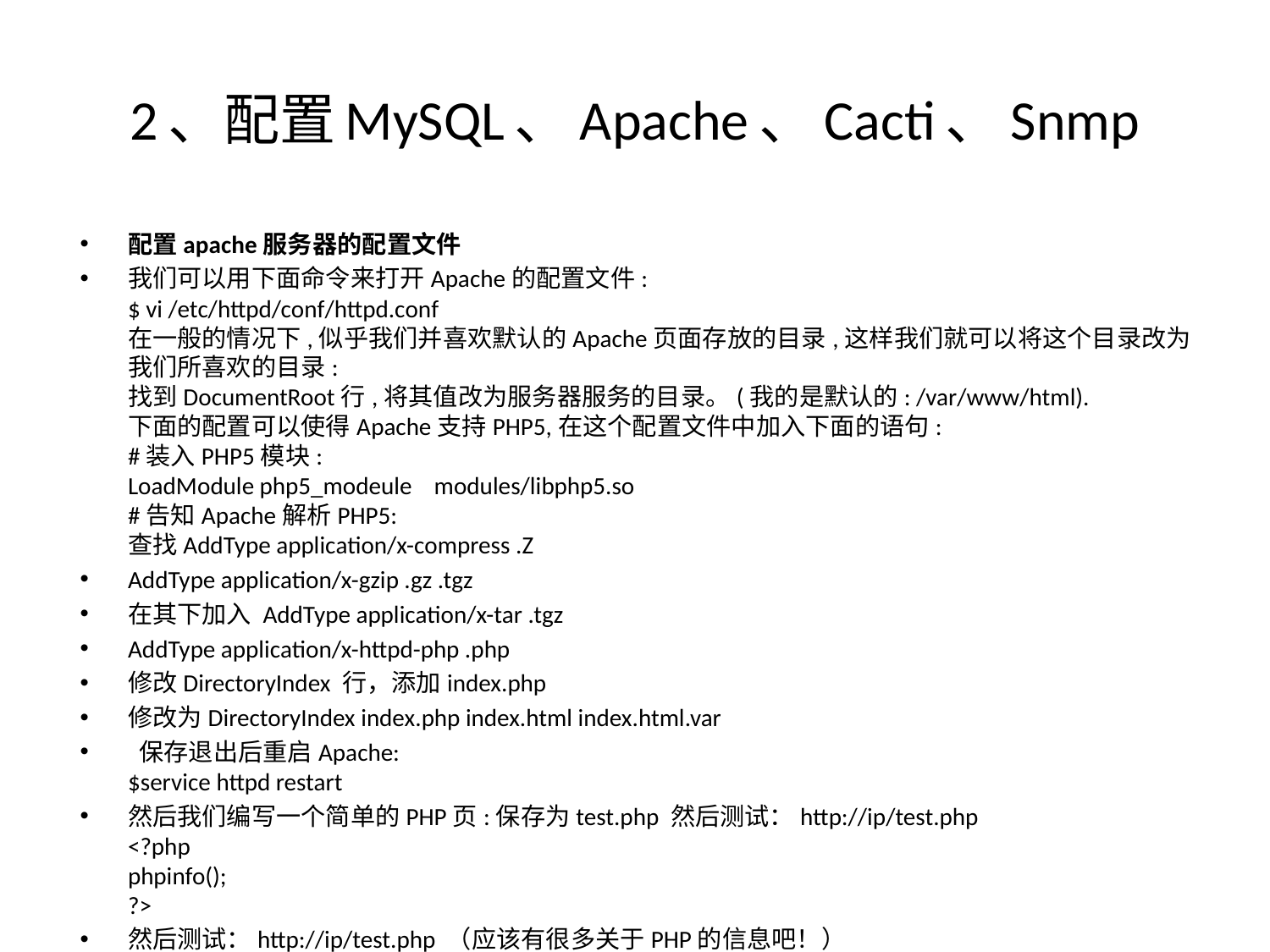

# 2、配置MySQL、Apache、Cacti、Snmp
配置apache服务器的配置文件
我们可以用下面命令来打开Apache的配置文件:
$ vi /etc/httpd/conf/httpd.conf
在一般的情况下,似乎我们并喜欢默认的Apache页面存放的目录,这样我们就可以将这个目录改为我们所喜欢的目录:
找到DocumentRoot行,将其值改为服务器服务的目录。(我的是默认的: /var/www/html).
下面的配置可以使得Apache支持PHP5,在这个配置文件中加入下面的语句:
#装入PHP5模块:
LoadModule php5_modeule    modules/libphp5.so
#告知Apache解析PHP5:
查找AddType application/x-compress .Z
AddType application/x-gzip .gz .tgz
在其下加入 AddType application/x-tar .tgz
AddType application/x-httpd-php .php
修改DirectoryIndex 行，添加index.php
修改为DirectoryIndex index.php index.html index.html.var
 保存退出后重启Apache:
$service httpd restart
然后我们编写一个简单的PHP页:保存为test.php 然后测试：http://ip/test.php
<?php
phpinfo();
?>
然后测试：http://ip/test.php （应该有很多关于PHP的信息吧！）